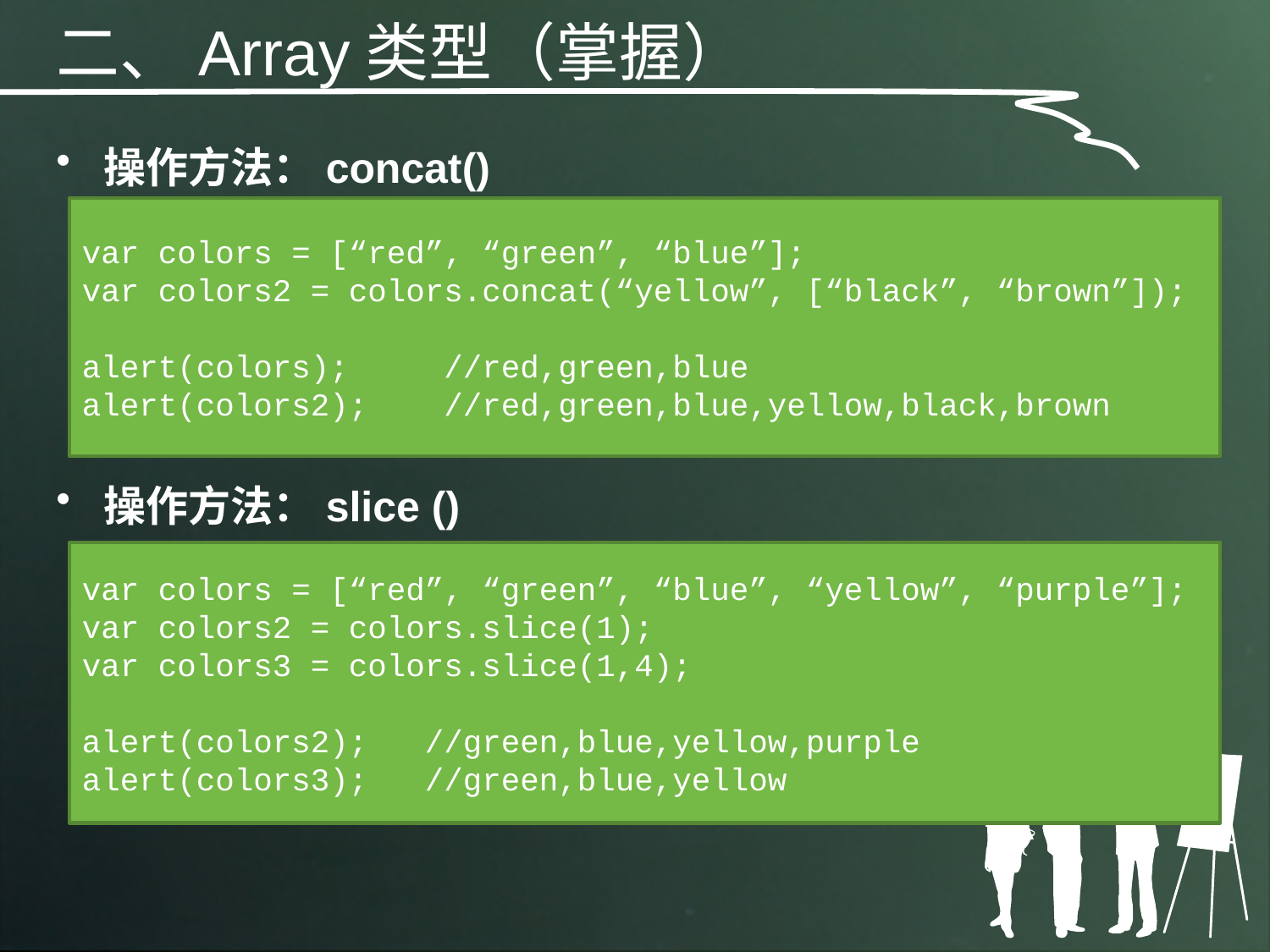

二、Array类型（掌握）

操作方法：concat()

操作方法：slice ()
var colors = [“red”, “green”, “blue”];
var colors2 = colors.concat(“yellow”, [“black”, “brown”]);

alert(colors);     //red,green,blue
alert(colors2);    //red,green,blue,yellow,black,brown
var colors = [“red”, “green”, “blue”, “yellow”, “purple”];
var colors2 = colors.slice(1);
var colors3 = colors.slice(1,4);

alert(colors2);   //green,blue,yellow,purple
alert(colors3);   //green,blue,yellow